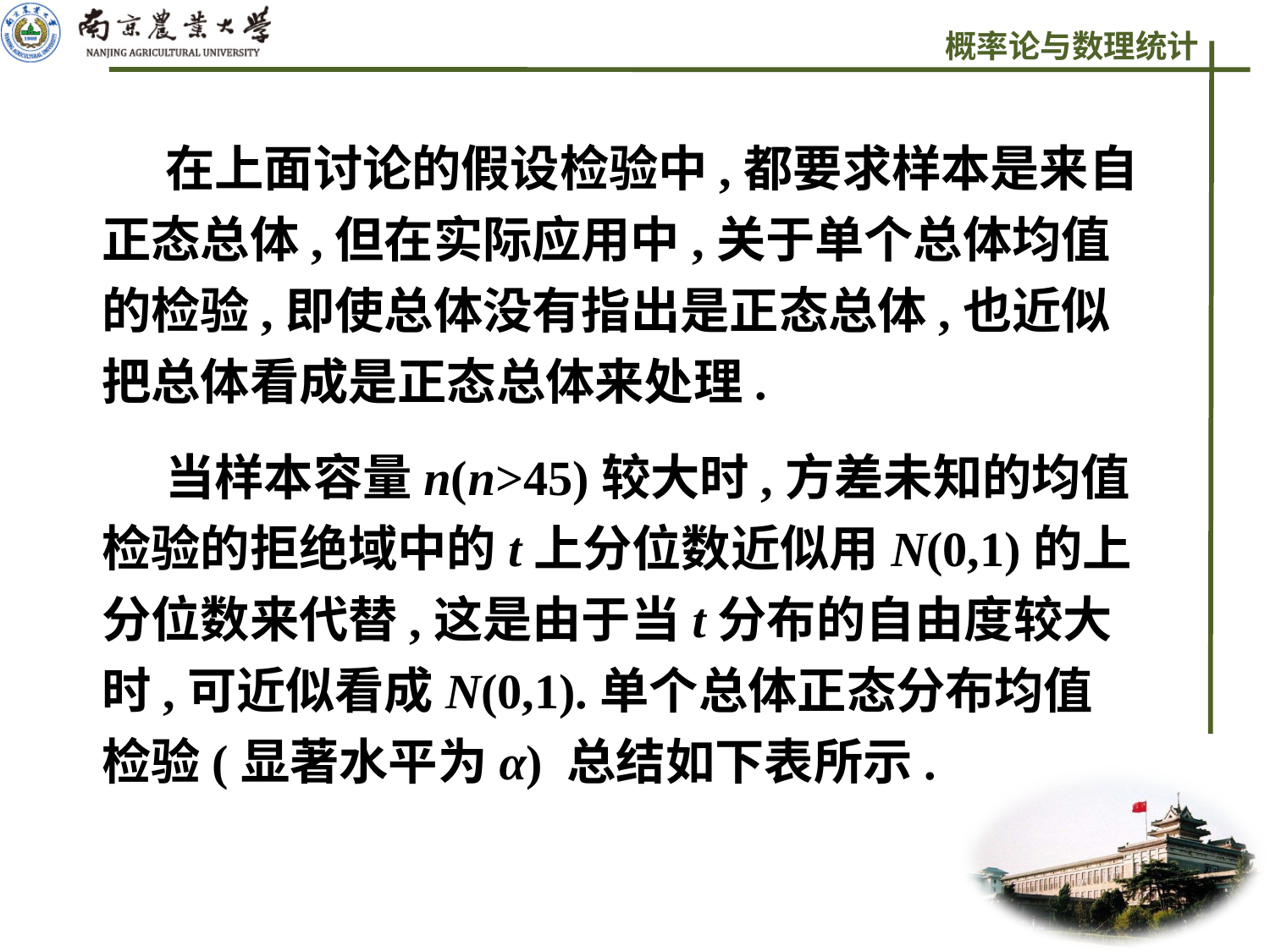

在上面讨论的假设检验中,都要求样本是来自正态总体,但在实际应用中,关于单个总体均值的检验,即使总体没有指出是正态总体,也近似把总体看成是正态总体来处理.
当样本容量n(n>45)较大时,方差未知的均值检验的拒绝域中的t上分位数近似用N(0,1)的上分位数来代替,这是由于当t分布的自由度较大时,可近似看成N(0,1).单个总体正态分布均值检验(显著水平为α) 总结如下表所示.